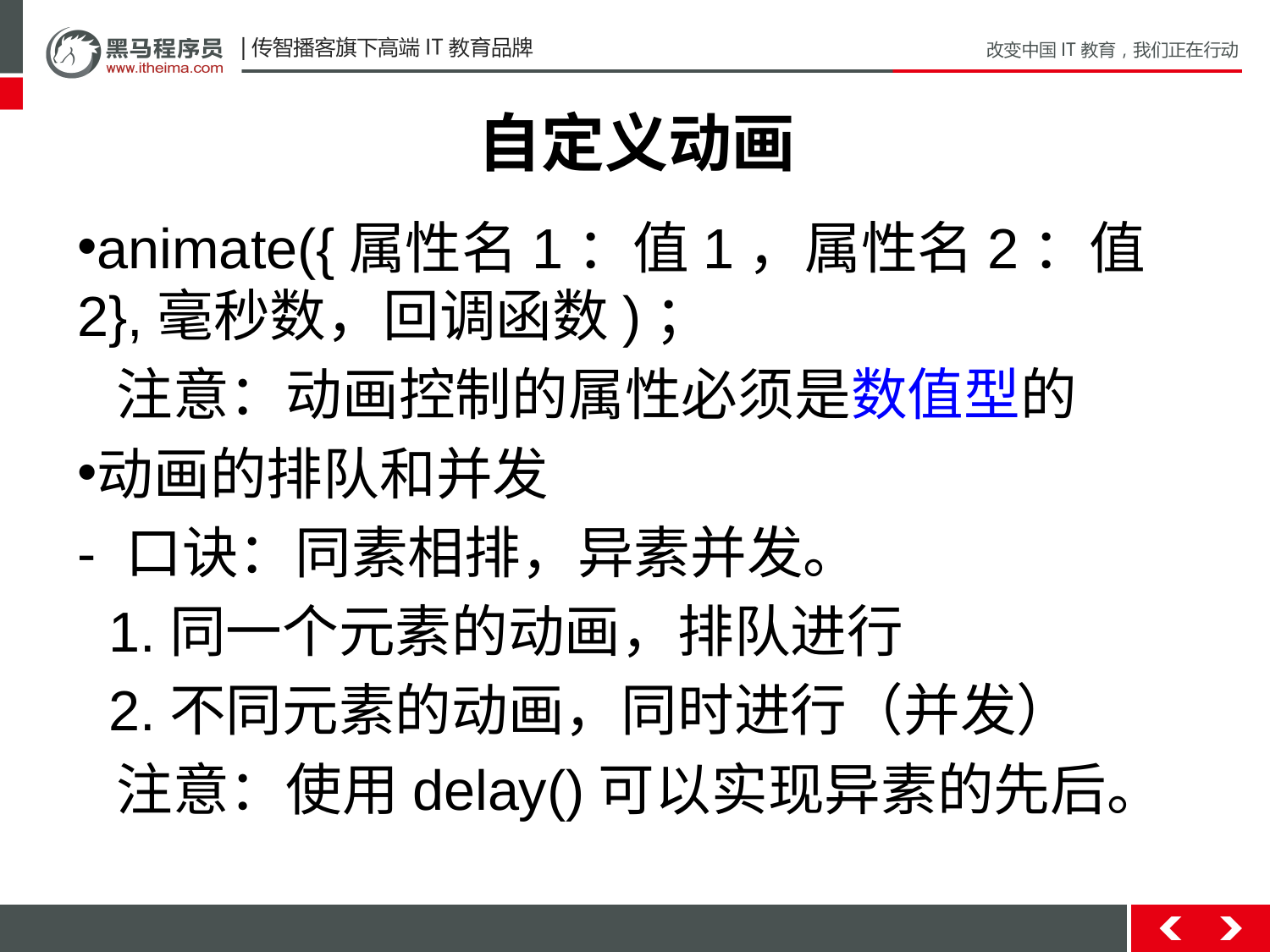

# 自定义动画
animate({属性名1：值1，属性名2：值2},毫秒数，回调函数)；
  注意：动画控制的属性必须是数值型的
动画的排队和并发
- 口诀：同素相排，异素并发。
  1.同一个元素的动画，排队进行
  2.不同元素的动画，同时进行（并发）
  注意：使用delay()可以实现异素的先后。